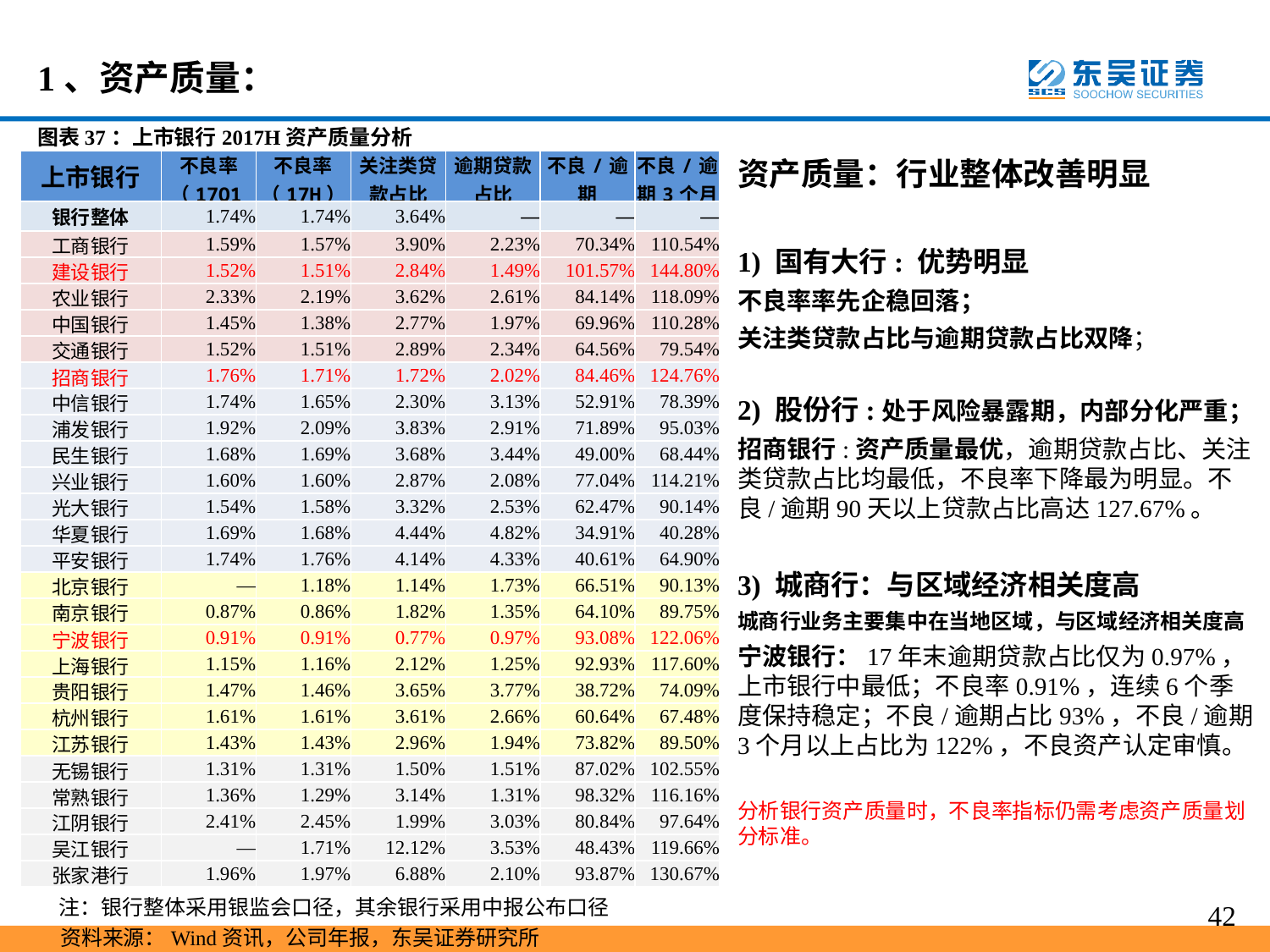

1、资产质量：
图表37：上市银行2017H资产质量分析
资产质量：行业整体改善明显

1) 国有大行: 优势明显
不良率率先企稳回落；
关注类贷款占比与逾期贷款占比双降；

2) 股份行:处于风险暴露期，内部分化严重；
招商银行:资产质量最优，逾期贷款占比、关注类贷款占比均最低，不良率下降最为明显。不良/逾期90天以上贷款占比高达127.67%。

3) 城商行：与区域经济相关度高
城商行业务主要集中在当地区域，与区域经济相关度高
宁波银行：17年末逾期贷款占比仅为0.97%，上市银行中最低；不良率0.91%，连续6个季度保持稳定；不良/逾期占比93%，不良/逾期3个月以上占比为122%，不良资产认定审慎。

分析银行资产质量时，不良率指标仍需考虑资产质量划分标准。
| 上市银行 | 不良率（17Q1） | 不良率（17H） | 关注类贷款占比 | 逾期贷款占比 | 不良/逾期 | 不良/逾期3个月 |
| --- | --- | --- | --- | --- | --- | --- |
| 银行整体 | 1.74% | 1.74% | 3.64% | — | — | — |
| 工商银行 | 1.59% | 1.57% | 3.90% | 2.23% | 70.34% | 110.54% |
| 建设银行 | 1.52% | 1.51% | 2.84% | 1.49% | 101.57% | 144.80% |
| 农业银行 | 2.33% | 2.19% | 3.62% | 2.61% | 84.14% | 118.09% |
| 中国银行 | 1.45% | 1.38% | 2.77% | 1.97% | 69.96% | 110.28% |
| 交通银行 | 1.52% | 1.51% | 2.89% | 2.34% | 64.56% | 79.54% |
| 招商银行 | 1.76% | 1.71% | 1.72% | 2.02% | 84.46% | 124.76% |
| 中信银行 | 1.74% | 1.65% | 2.30% | 3.13% | 52.91% | 78.39% |
| 浦发银行 | 1.92% | 2.09% | 3.83% | 2.91% | 71.89% | 95.03% |
| 民生银行 | 1.68% | 1.69% | 3.68% | 3.44% | 49.00% | 68.44% |
| 兴业银行 | 1.60% | 1.60% | 2.87% | 2.08% | 77.04% | 114.21% |
| 光大银行 | 1.54% | 1.58% | 3.32% | 2.53% | 62.47% | 90.14% |
| 华夏银行 | 1.69% | 1.68% | 4.44% | 4.82% | 34.91% | 40.28% |
| 平安银行 | 1.74% | 1.76% | 4.14% | 4.33% | 40.61% | 64.90% |
| 北京银行 | — | 1.18% | 1.14% | 1.73% | 66.51% | 90.13% |
| 南京银行 | 0.87% | 0.86% | 1.82% | 1.35% | 64.10% | 89.75% |
| 宁波银行 | 0.91% | 0.91% | 0.77% | 0.97% | 93.08% | 122.06% |
| 上海银行 | 1.15% | 1.16% | 2.12% | 1.25% | 92.93% | 117.60% |
| 贵阳银行 | 1.47% | 1.46% | 3.65% | 3.77% | 38.72% | 74.09% |
| 杭州银行 | 1.61% | 1.61% | 3.61% | 2.66% | 60.64% | 67.48% |
| 江苏银行 | 1.43% | 1.43% | 2.96% | 1.94% | 73.82% | 89.50% |
| 无锡银行 | 1.31% | 1.31% | 1.50% | 1.51% | 87.02% | 102.55% |
| 常熟银行 | 1.36% | 1.29% | 3.14% | 1.31% | 98.32% | 116.16% |
| 江阴银行 | 2.41% | 2.45% | 1.99% | 3.03% | 80.84% | 97.64% |
| 吴江银行 | — | 1.71% | 12.12% | 3.53% | 48.43% | 119.66% |
| 张家港行 | 1.96% | 1.97% | 6.88% | 2.10% | 93.87% | 130.67% |

注：银行整体采用银监会口径，其余银行采用中报公布口径
42
资料来源：Wind资讯，公司年报，东吴证券研究所